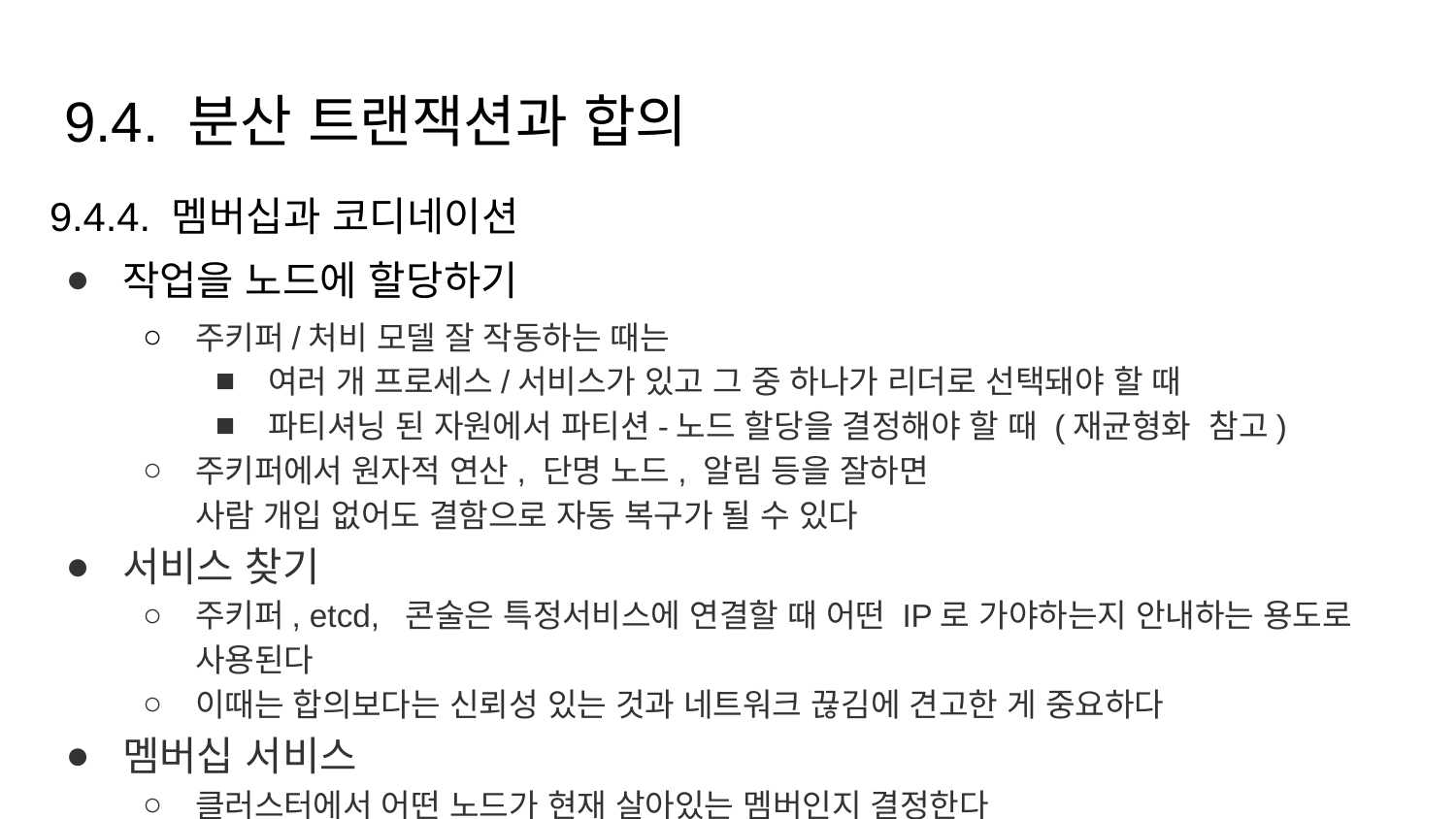

# 9.4. 분산 트랜잭션과 합의
9.4.4. 멤버십과 코디네이션
작업을 노드에 할당하기
주키퍼/처비 모델 잘 작동하는 때는
여러 개 프로세스/서비스가 있고 그 중 하나가 리더로 선택돼야 할 때
파티셔닝 된 자원에서 파티션-노드 할당을 결정해야 할 때 (재균형화  참고)
주키퍼에서 원자적 연산, 단명 노드, 알림 등을 잘하면
사람 개입 없어도 결함으로 자동 복구가 될 수 있다
서비스 찾기
주키퍼, etcd,  콘술은 특정서비스에 연결할 때 어떤 IP로 가야하는지 안내하는 용도로 사용된다
이때는 합의보다는 신뢰성 있는 것과 네트워크 끊김에 견고한 게 중요하다
멤버십 서비스
클러스터에서 어떤 노드가 현재 살아있는 멤버인지 결정한다
장애감지와 연결하면 노드들은 어떤 노드의 생사를 결정할 수 있다